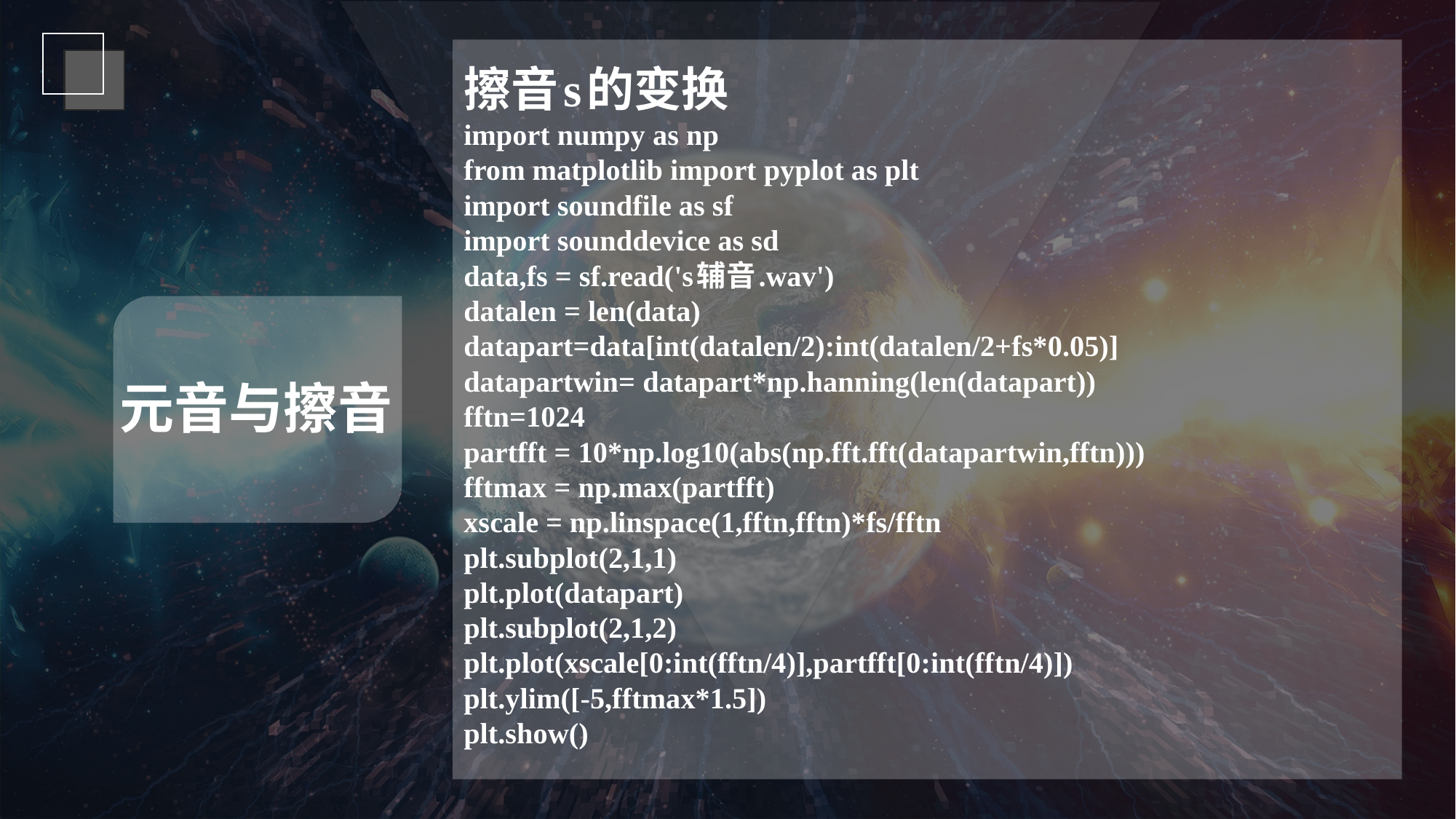

擦音s的变换
import numpy as np
from matplotlib import pyplot as plt
import soundfile as sf
import sounddevice as sd
data,fs = sf.read('s辅音.wav')
datalen = len(data)
datapart=data[int(datalen/2):int(datalen/2+fs*0.05)]
datapartwin= datapart*np.hanning(len(datapart))
fftn=1024
partfft = 10*np.log10(abs(np.fft.fft(datapartwin,fftn)))
fftmax = np.max(partfft)
xscale = np.linspace(1,fftn,fftn)*fs/fftn
plt.subplot(2,1,1)
plt.plot(datapart)
plt.subplot(2,1,2)
plt.plot(xscale[0:int(fftn/4)],partfft[0:int(fftn/4)])
plt.ylim([-5,fftmax*1.5])
plt.show()

元音与擦音